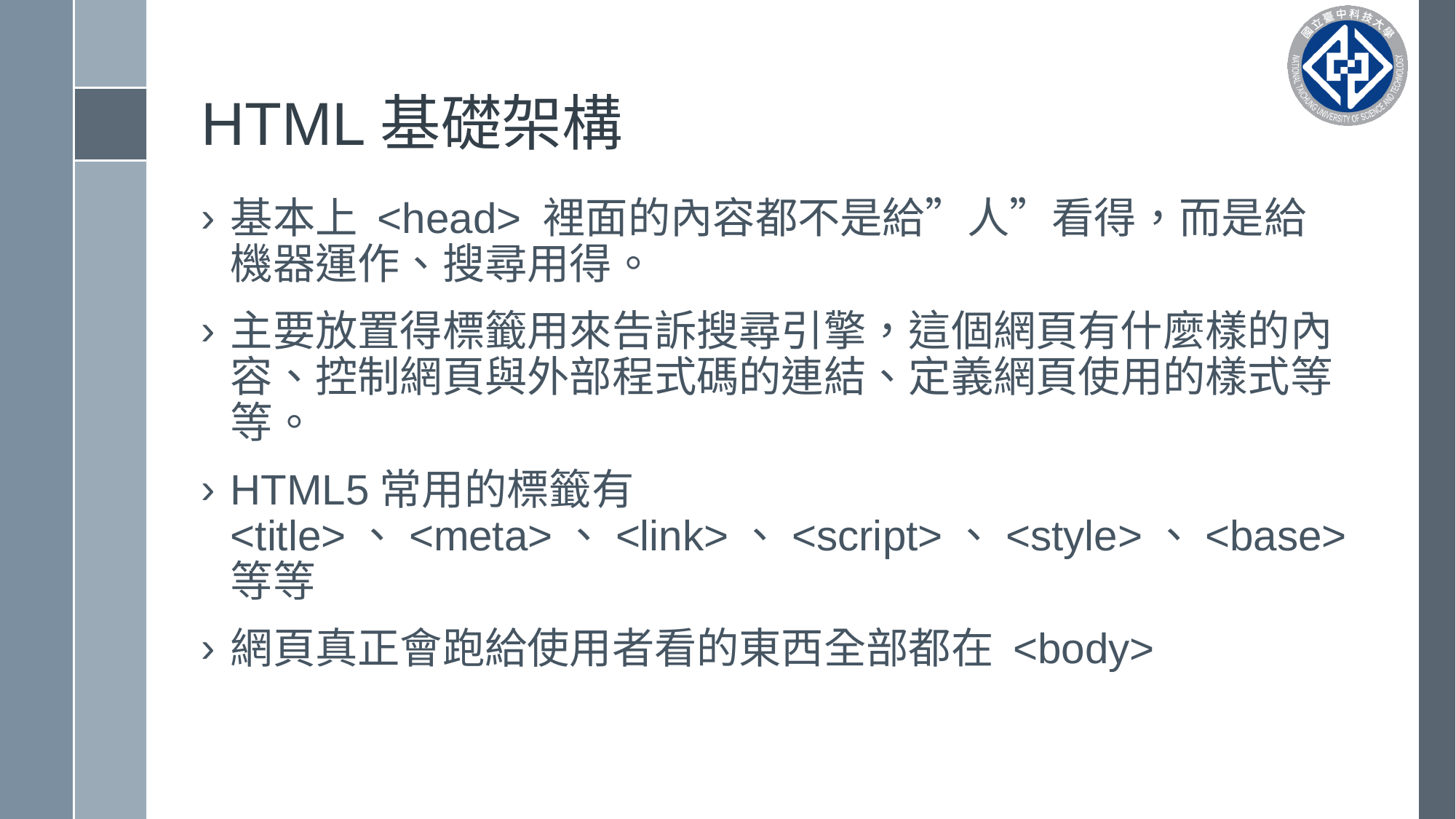

# HTML基礎架構
基本上 <head> 裡面的內容都不是給”人”看得，而是給機器運作、搜尋用得。
主要放置得標籤用來告訴搜尋引擎，這個網頁有什麼樣的內容、控制網頁與外部程式碼的連結、定義網頁使用的樣式等等。
HTML5常用的標籤有 <title>、<meta>、<link>、<script>、<style>、<base> 等等
網頁真正會跑給使用者看的東西全部都在 <body>